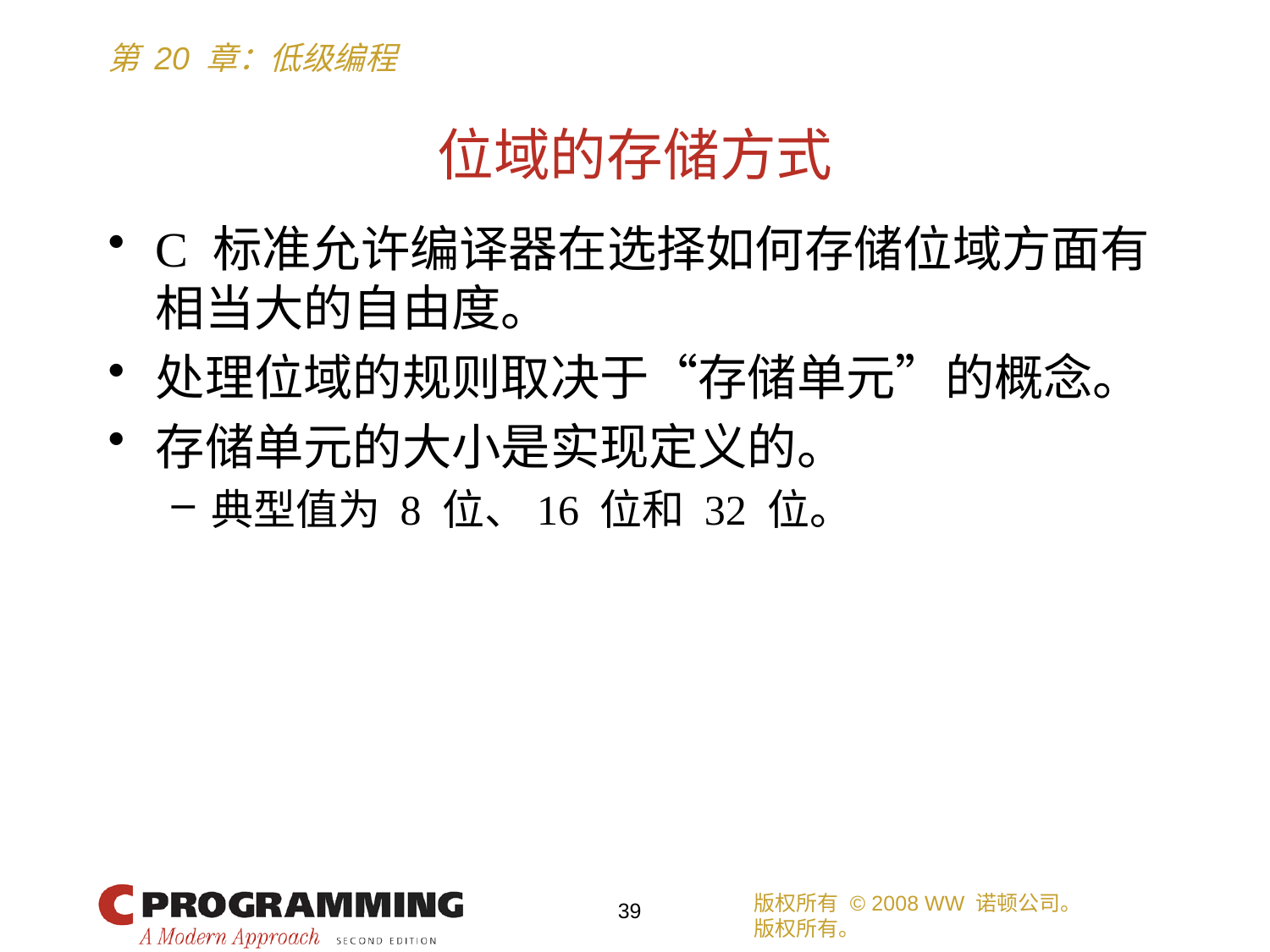

# 位域的存储方式
C 标准允许编译器在选择如何存储位域方面有相当大的自由度。
处理位域的规则取决于“存储单元”的概念。
存储单元的大小是实现定义的。
典型值为 8 位、16 位和 32 位。

版权所有 © 2008 WW 诺顿公司。
版权所有。
39